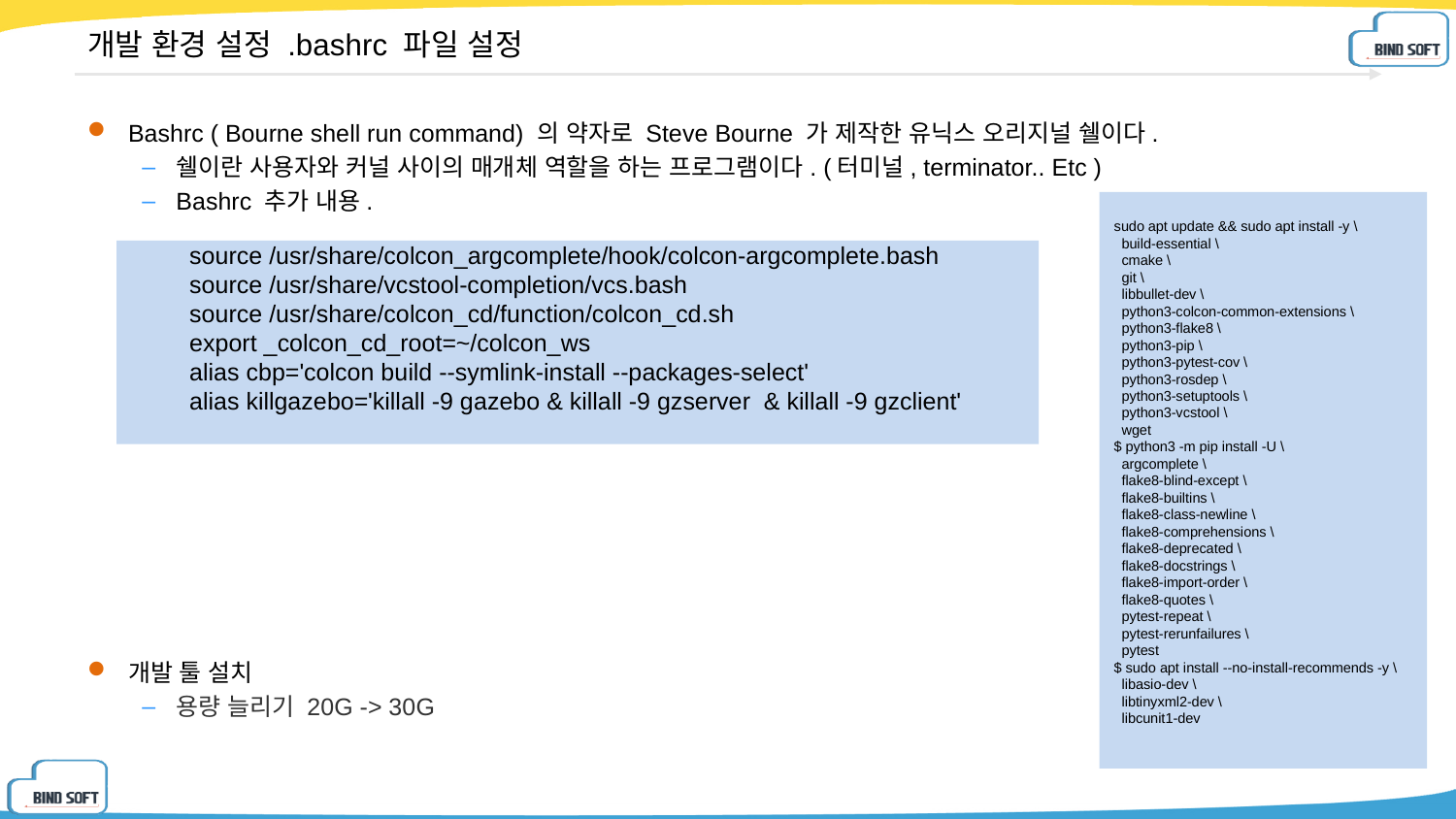

# 개발 환경 설정 .bashrc 파일 설정
Bashrc ( Bourne shell run command) 의 약자로 Steve Bourne 가 제작한 유닉스 오리지널 쉘이다.
쉘이란 사용자와 커널 사이의 매개체 역할을 하는 프로그램이다. (터미널, terminator.. Etc )
Bashrc 추가 내용.

개발 툴 설치
용량 늘리기 20G -> 30G

sudo apt update && sudo apt install -y \
  build-essential \
  cmake \
  git \
  libbullet-dev \
  python3-colcon-common-extensions \
  python3-flake8 \
  python3-pip \
  python3-pytest-cov \
  python3-rosdep \
  python3-setuptools \
  python3-vcstool \
  wget
$ python3 -m pip install -U \
  argcomplete \
  flake8-blind-except \
  flake8-builtins \
  flake8-class-newline \
  flake8-comprehensions \
  flake8-deprecated \
  flake8-docstrings \
  flake8-import-order \
  flake8-quotes \
  pytest-repeat \
  pytest-rerunfailures \
  pytest
$ sudo apt install --no-install-recommends -y \
  libasio-dev \
  libtinyxml2-dev \
  libcunit1-dev

source /usr/share/colcon_argcomplete/hook/colcon-argcomplete.bash
source /usr/share/vcstool-completion/vcs.bash
source /usr/share/colcon_cd/function/colcon_cd.sh
export _colcon_cd_root=~/colcon_ws
alias cbp='colcon build --symlink-install --packages-select'
alias killgazebo='killall -9 gazebo & killall -9 gzserver  & killall -9 gzclient'